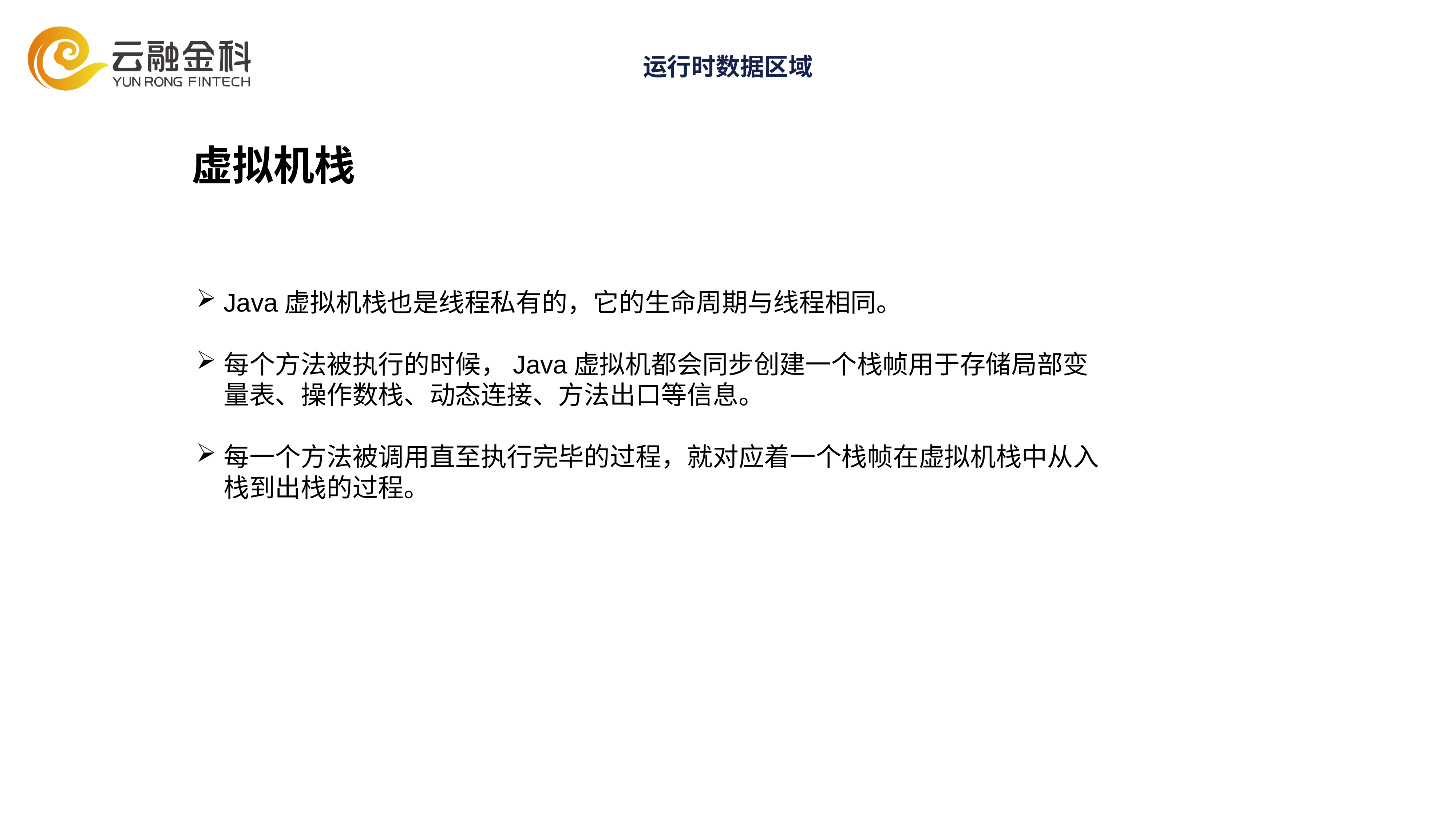

# 运行时数据区域
虚拟机栈
Java虚拟机栈也是线程私有的，它的生命周期与线程相同。

每个方法被执行的时候，Java虚拟机都会同步创建一个栈帧用于存储局部变量表、操作数栈、动态连接、方法出口等信息。

每一个方法被调用直至执行完毕的过程，就对应着一个栈帧在虚拟机栈中从入栈到出栈的过程。